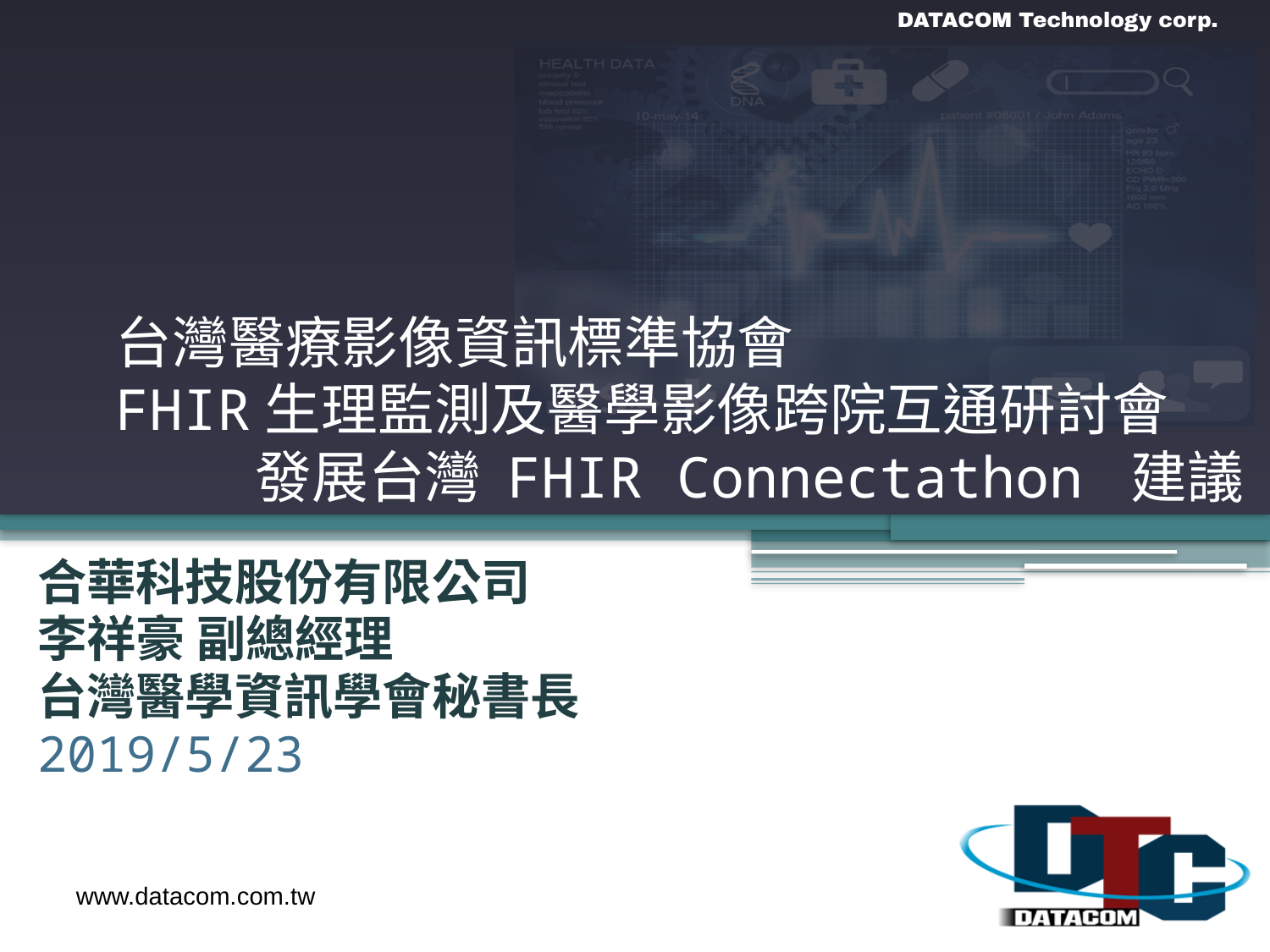

# 台灣醫療影像資訊標準協會 FHIR生理監測及醫學影像跨院互通研討會 發展台灣 FHIR Connectathon 建議
合華科技股份有限公司
李祥豪 副總經理
台灣醫學資訊學會秘書長
2019/5/23